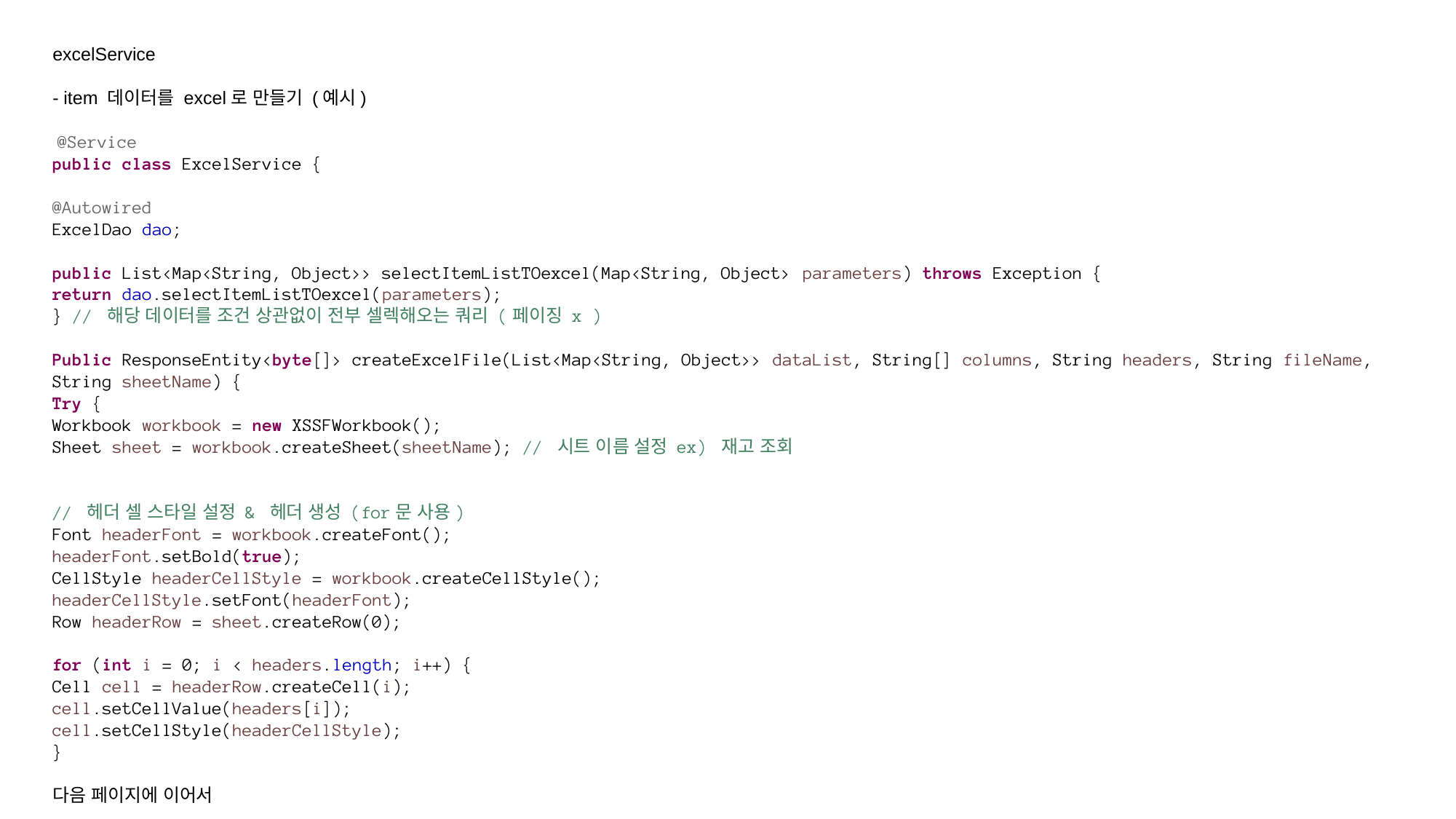

excelService

- item 데이터를 excel로 만들기 (예시)

 @Service
public class ExcelService {

@Autowired
ExcelDao dao;

public List<Map<String, Object>> selectItemListTOexcel(Map<String, Object> parameters) throws Exception {
return dao.selectItemListTOexcel(parameters);
} // 해당 데이터를 조건 상관없이 전부 셀렉해오는 쿼리 (페이징 x )
Public ResponseEntity<byte[]> createExcelFile(List<Map<String, Object>> dataList, String[] columns, String headers, String fileName, String sheetName) {
Try {
Workbook workbook = new XSSFWorkbook();
Sheet sheet = workbook.createSheet(sheetName); // 시트 이름 설정 ex) 재고 조회

// 헤더 셀 스타일 설정 & 헤더 생성 (for문 사용)
Font headerFont = workbook.createFont();
headerFont.setBold(true);
CellStyle headerCellStyle = workbook.createCellStyle();
headerCellStyle.setFont(headerFont);
Row headerRow = sheet.createRow(0);

for (int i = 0; i < headers.length; i++) {
Cell cell = headerRow.createCell(i);
cell.setCellValue(headers[i]);
cell.setCellStyle(headerCellStyle);
}

다음 페이지에 이어서